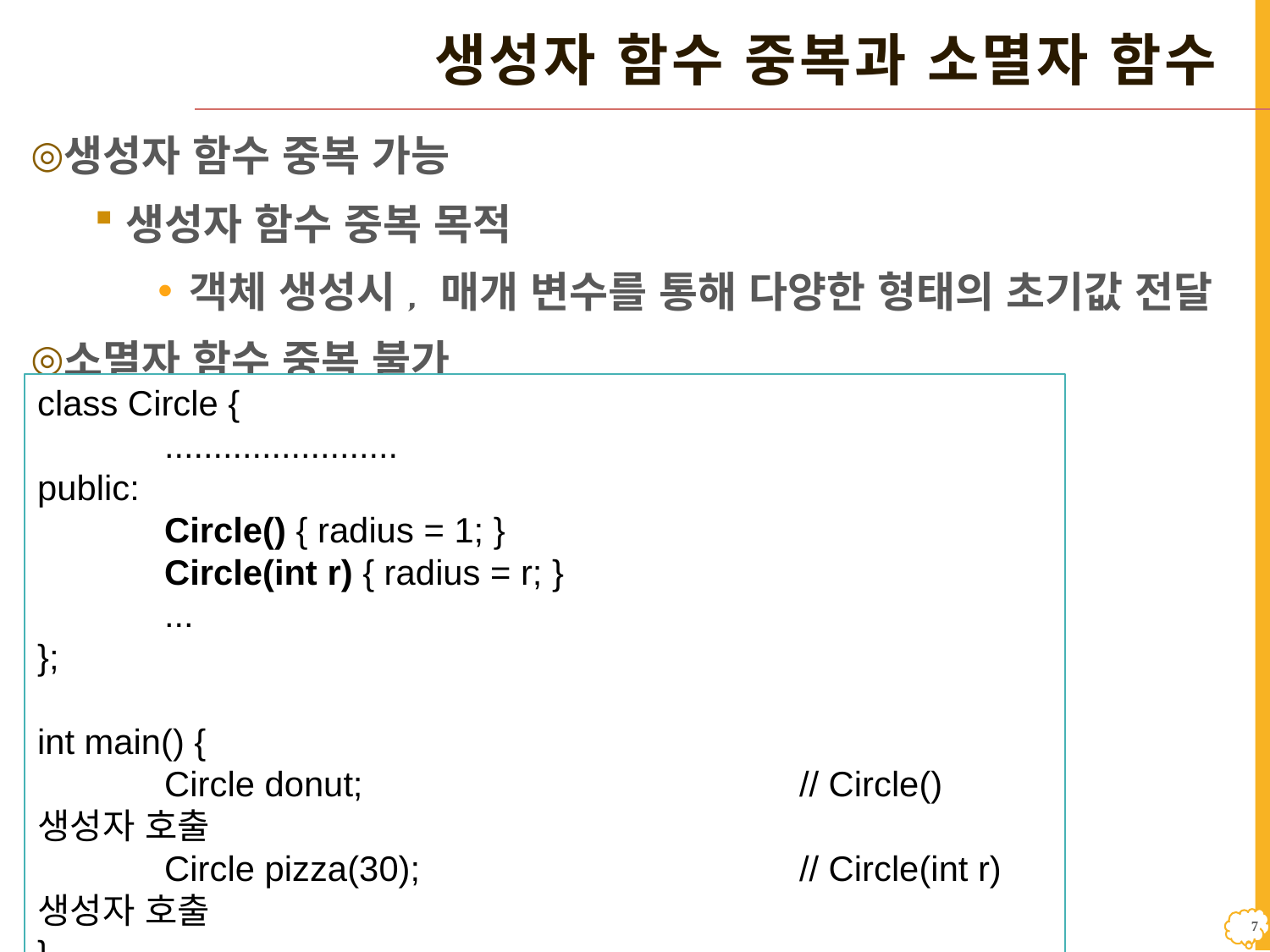

# 생성자 함수 중복과 소멸자 함수
생성자 함수 중복 가능
생성자 함수 중복 목적
객체 생성시, 매개 변수를 통해 다양한 형태의 초기값 전달
소멸자 함수 중복 불가
소멸자는 매개 변수를 가지지 않음
한 클래스 내에서 소멸자는 오직 하나만 존재

class Circle {
	........................
public:
	Circle() { radius = 1; }
	Circle(int r) { radius = r; }
	...
};

int main() {
	Circle donut; 				// Circle() 생성자 호출
	Circle pizza(30); 			// Circle(int r) 생성자 호출
}
7